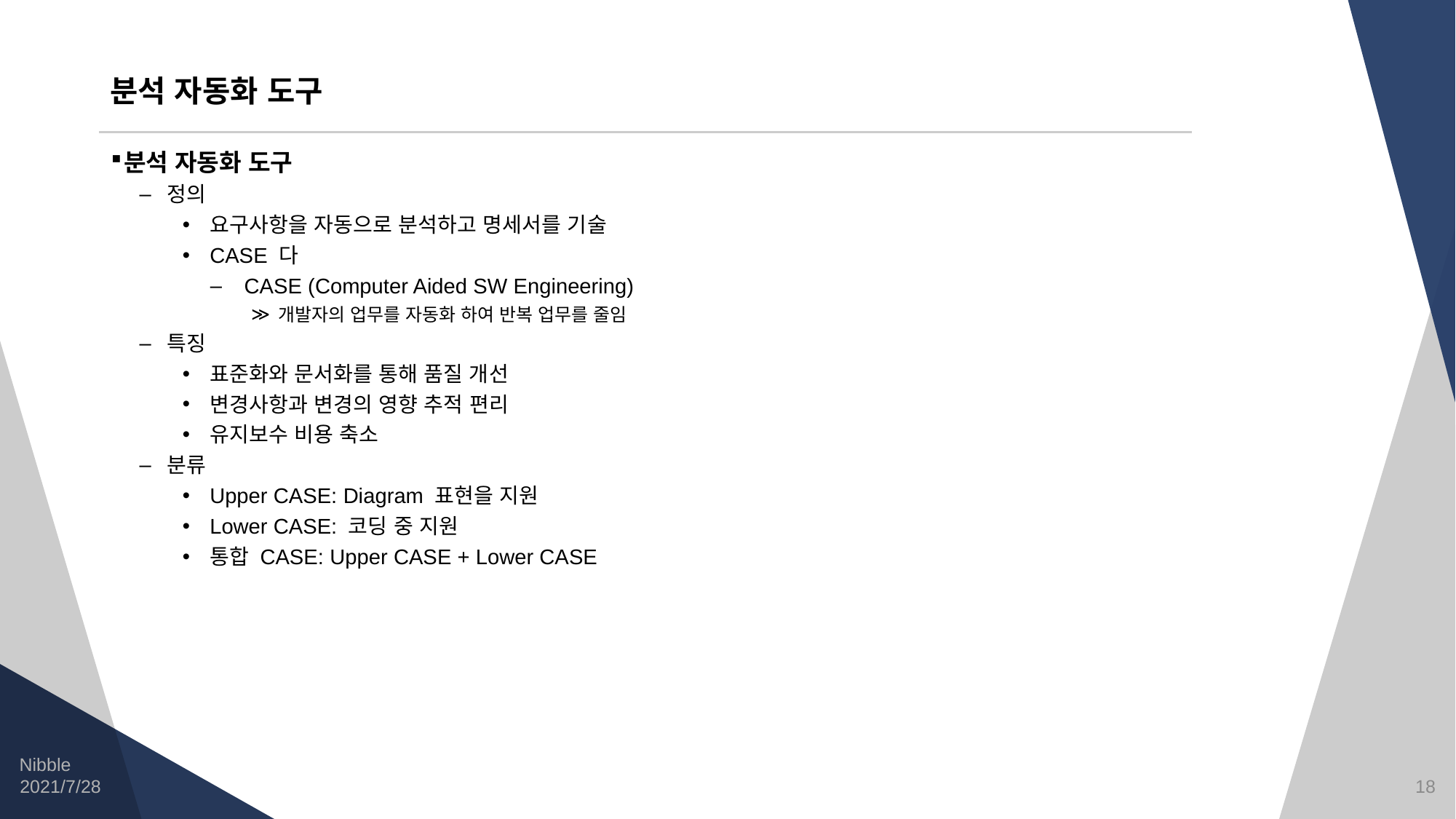

# 분석 자동화 도구

분석 자동화 도구
정의
요구사항을 자동으로 분석하고 명세서를 기술
CASE 다
CASE (Computer Aided SW Engineering)
개발자의 업무를 자동화 하여 반복 업무를 줄임
특징
표준화와 문서화를 통해 품질 개선
변경사항과 변경의 영향 추적 편리
유지보수 비용 축소
분류
Upper CASE: Diagram 표현을 지원
Lower CASE: 코딩 중 지원
통합 CASE: Upper CASE + Lower CASE
Nibble
2021/7/28
18